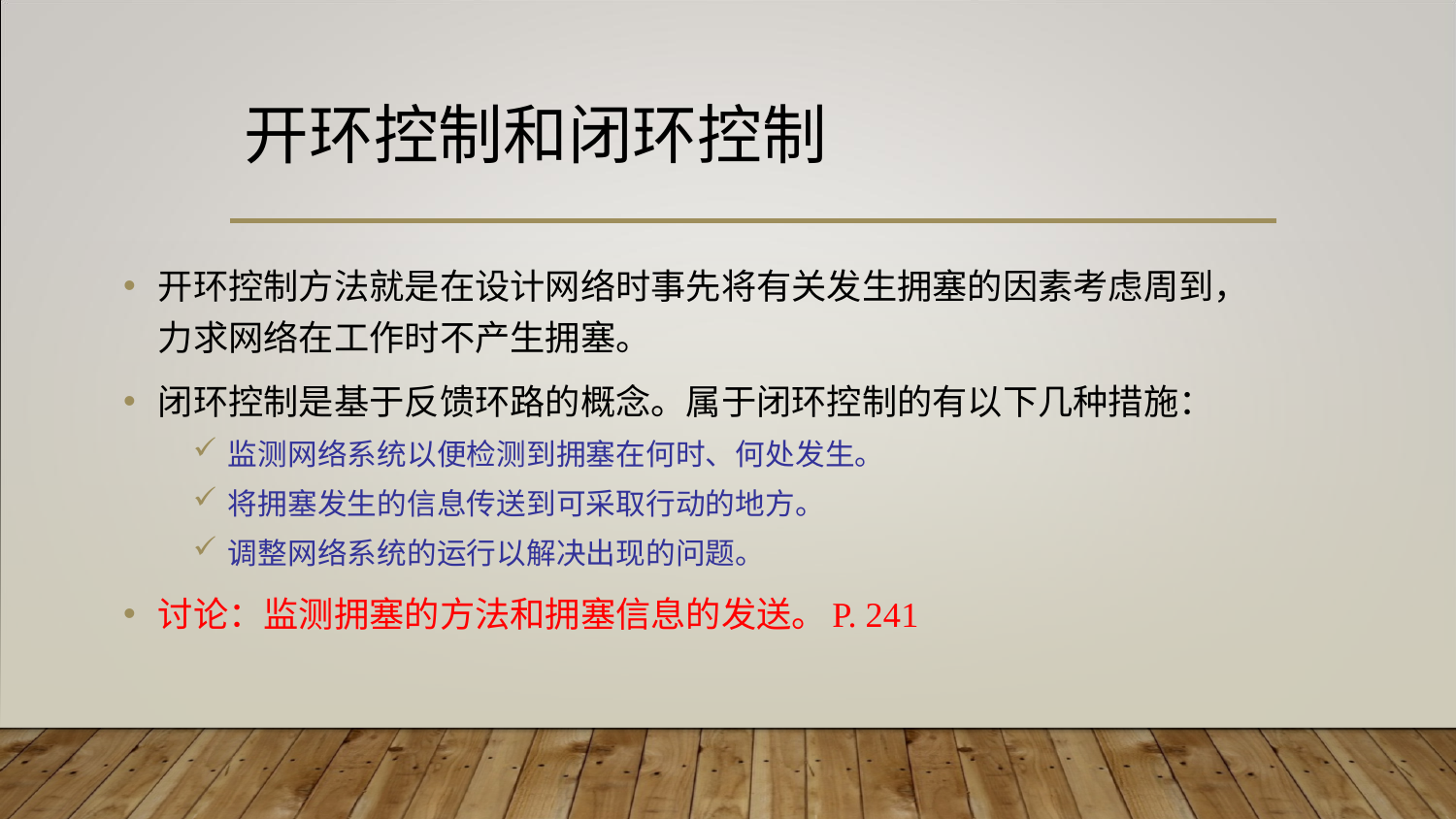

# 开环控制和闭环控制
开环控制方法就是在设计网络时事先将有关发生拥塞的因素考虑周到，力求网络在工作时不产生拥塞。
闭环控制是基于反馈环路的概念。属于闭环控制的有以下几种措施：
监测网络系统以便检测到拥塞在何时、何处发生。
将拥塞发生的信息传送到可采取行动的地方。
调整网络系统的运行以解决出现的问题。
讨论：监测拥塞的方法和拥塞信息的发送。P. 241